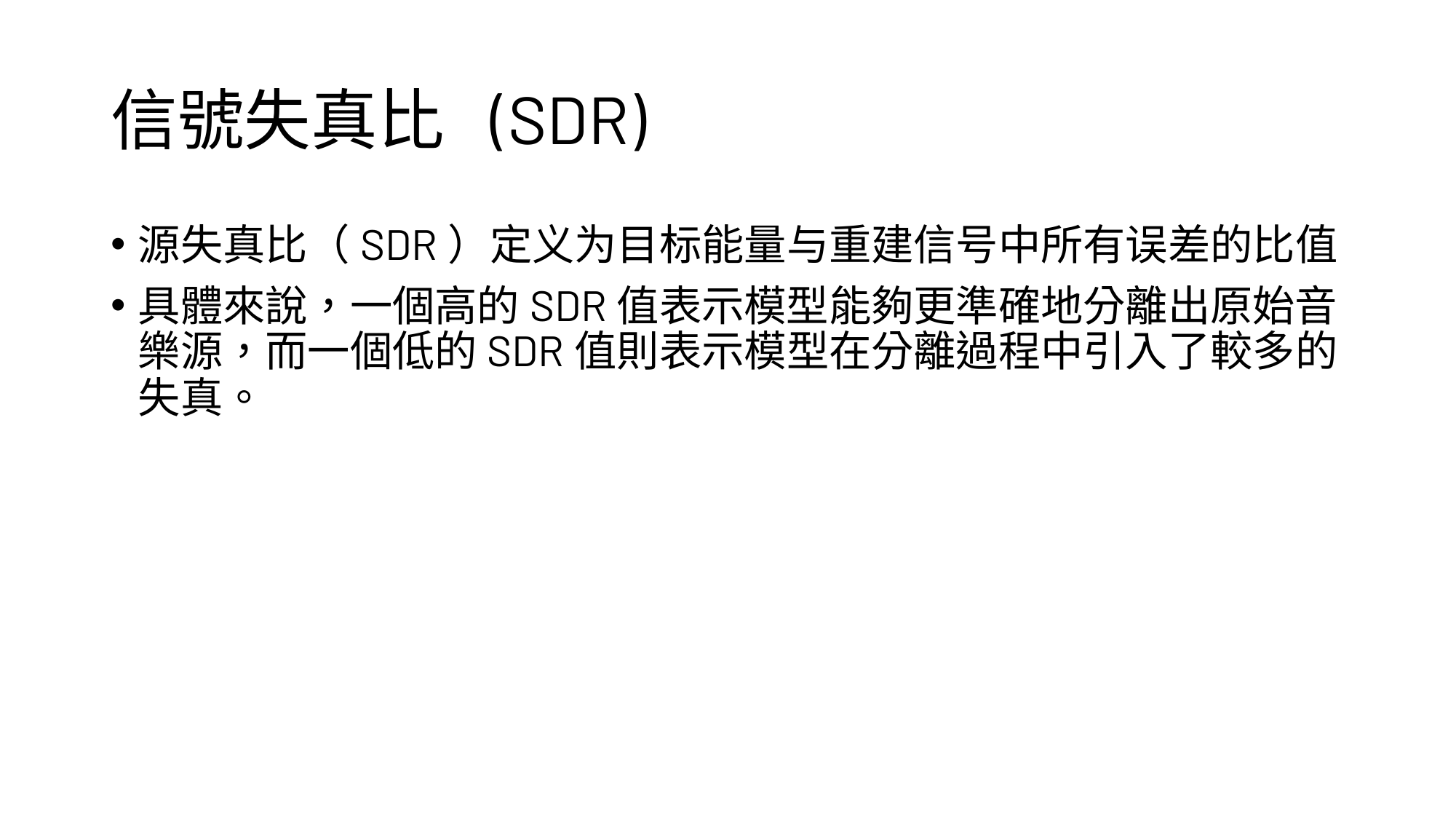

# 信號失真比  (SDR)
源失真比（SDR）定义为目标能量与重建信号中所有误差的比值
具體來說，一個高的SDR值表示模型能夠更準確地分離出原始音樂源，而一個低的SDR值則表示模型在分離過程中引入了較多的失真。